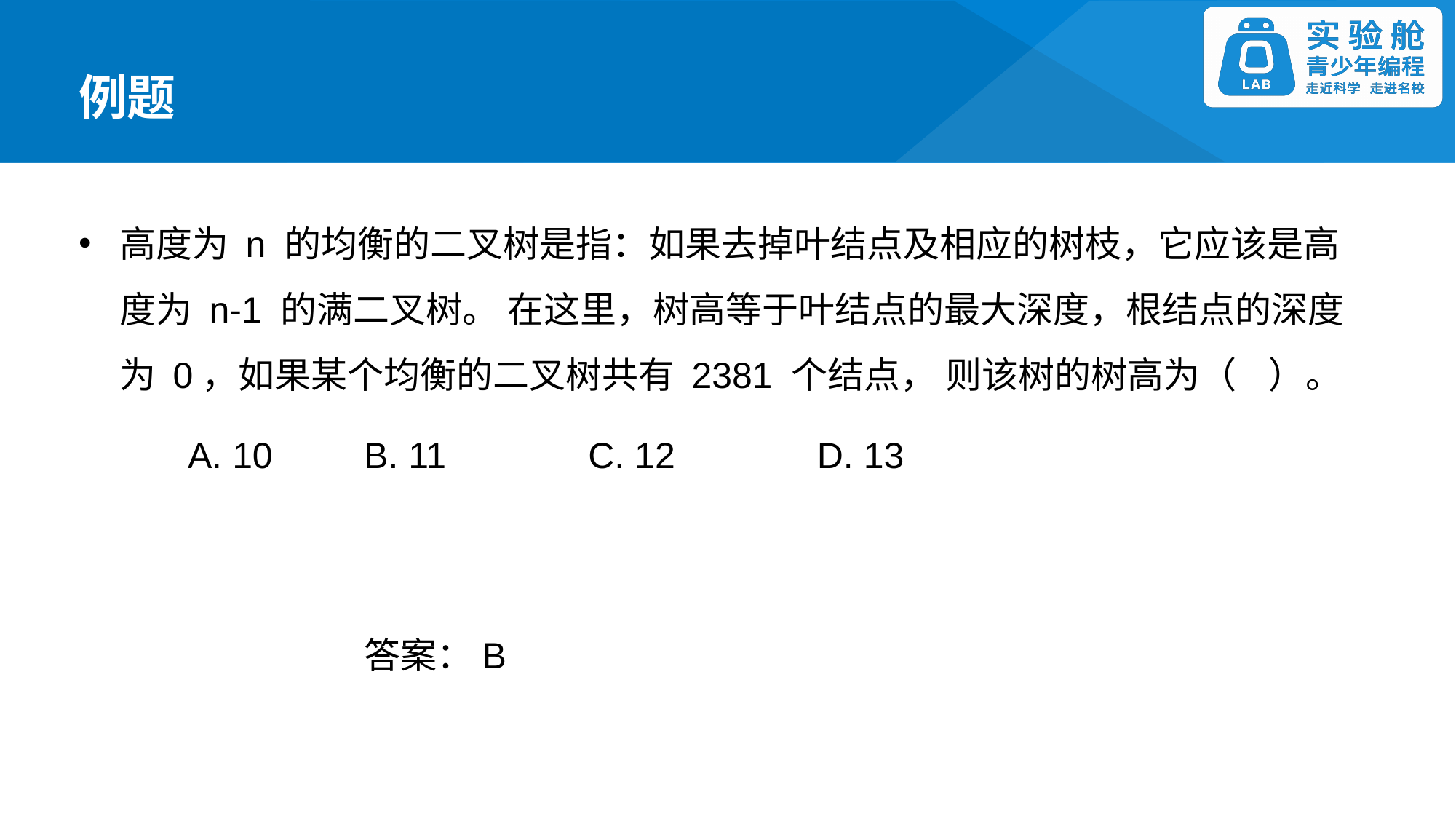

例题
高度为 n 的均衡的二叉树是指：如果去掉叶结点及相应的树枝，它应该是高度为 n-1 的满二叉树。 在这里，树高等于叶结点的最大深度，根结点的深度为 0，如果某个均衡的二叉树共有 2381 个结点， 则该树的树高为（    ）。
	A. 10         B. 11              C. 12              D. 13
答案：B